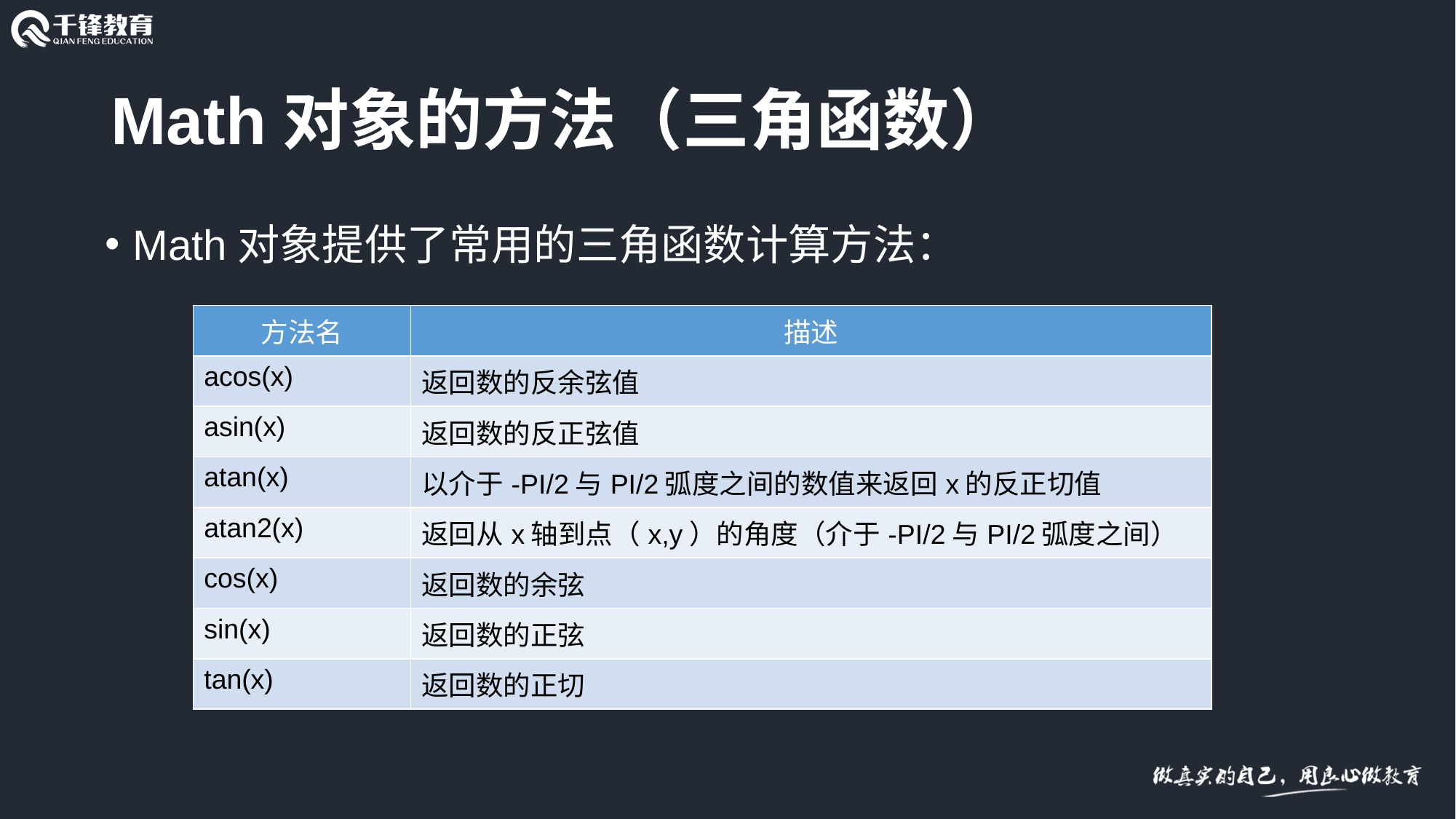

# Math对象的方法（三角函数）
Math对象提供了常用的三角函数计算方法：
| 方法名 | 描述 |
| --- | --- |
| acos(x) | 返回数的反余弦值 |
| asin(x) | 返回数的反正弦值 |
| atan(x) | 以介于-PI/2与PI/2弧度之间的数值来返回x的反正切值 |
| atan2(x) | 返回从x轴到点（x,y）的角度（介于-PI/2与PI/2弧度之间） |
| cos(x) | 返回数的余弦 |
| sin(x) | 返回数的正弦 |
| tan(x) | 返回数的正切 |